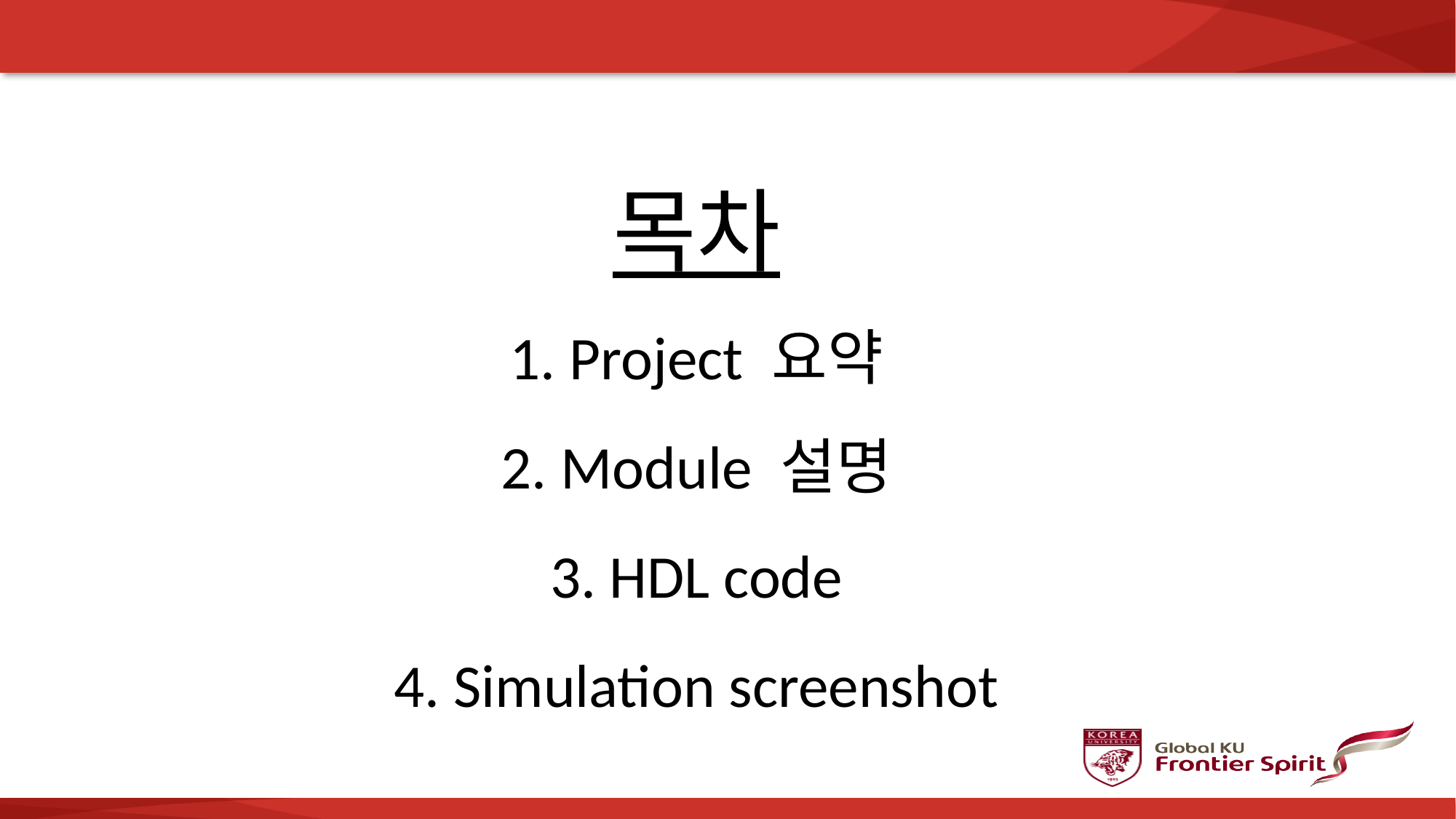

# 목차 1. Project 요약 2. Module 설명 3. HDL code 4. Simulation screenshot